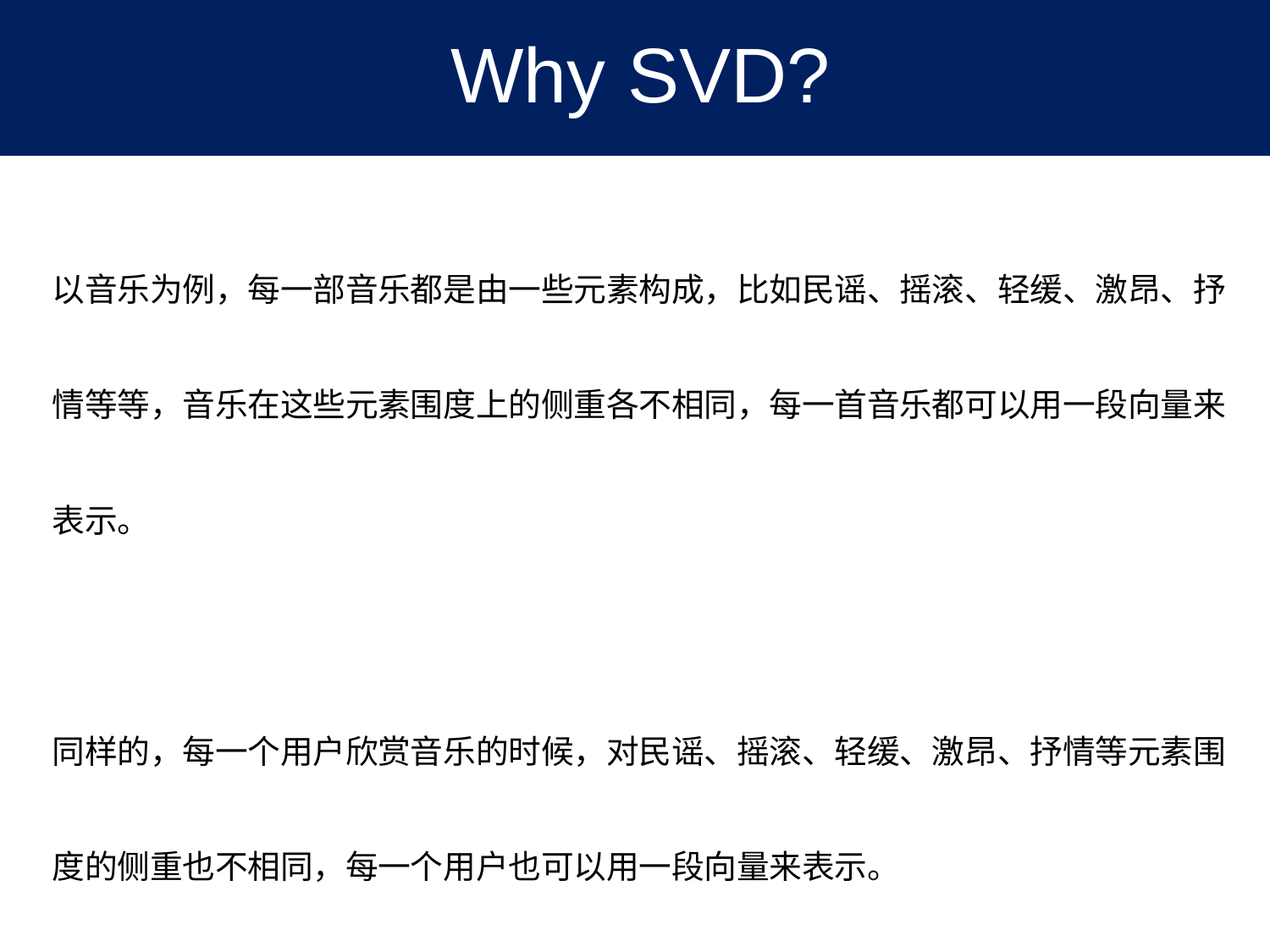

Why SVD?
以音乐为例，每一部音乐都是由一些元素构成，比如民谣、摇滚、轻缓、激昂、抒情等等，音乐在这些元素围度上的侧重各不相同，每一首音乐都可以用一段向量来表示。

同样的，每一个用户欣赏音乐的时候，对民谣、摇滚、轻缓、激昂、抒情等元素围度的侧重也不相同，每一个用户也可以用一段向量来表示。

最后，用户向量 × 音乐向量 = 用户对此音乐的打分。